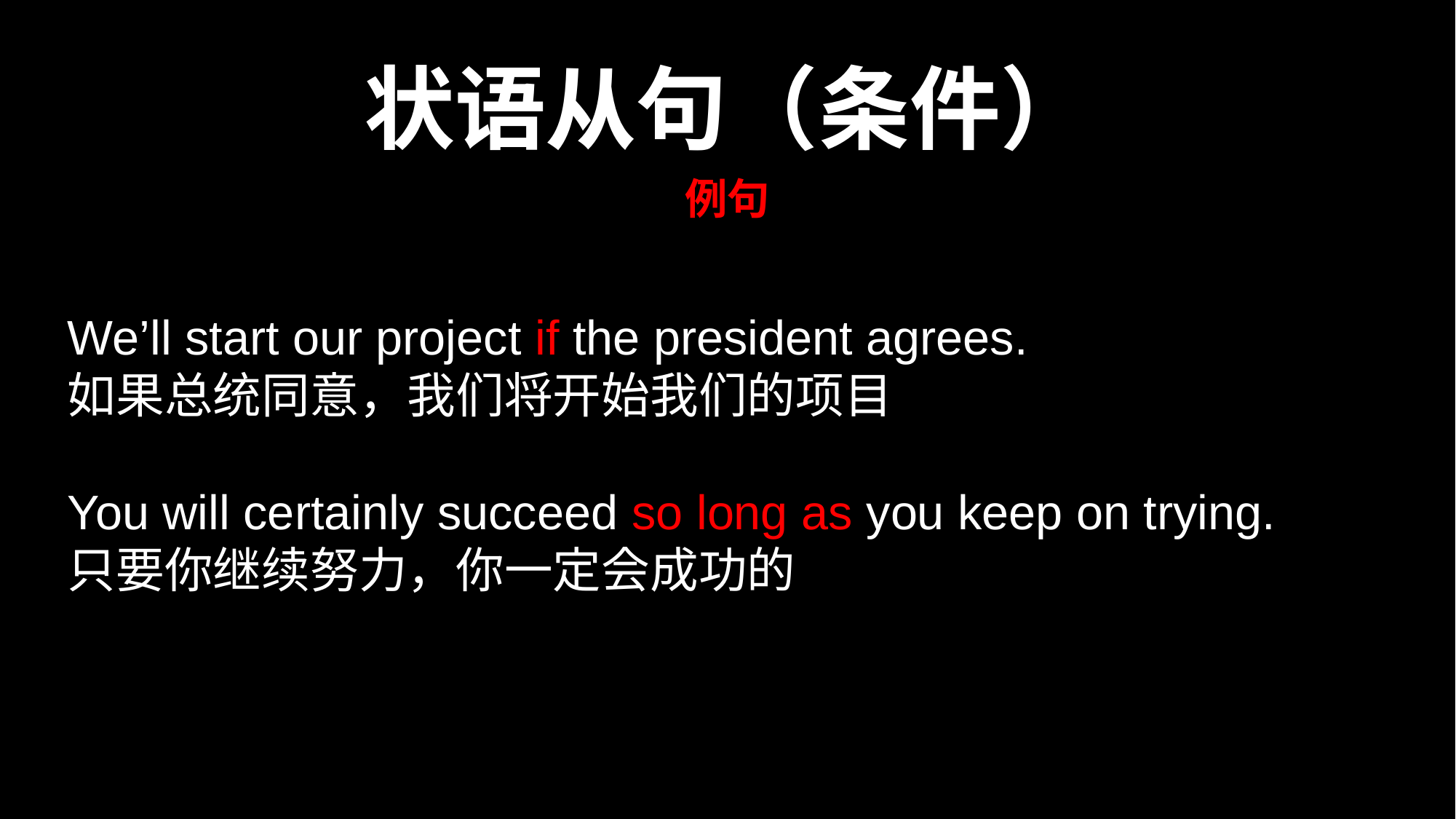

状语从句（条件）
例句
We’ll start our project if the president agrees.
如果总统同意，我们将开始我们的项目

You will certainly succeed so long as you keep on trying.
只要你继续努力，你一定会成功的